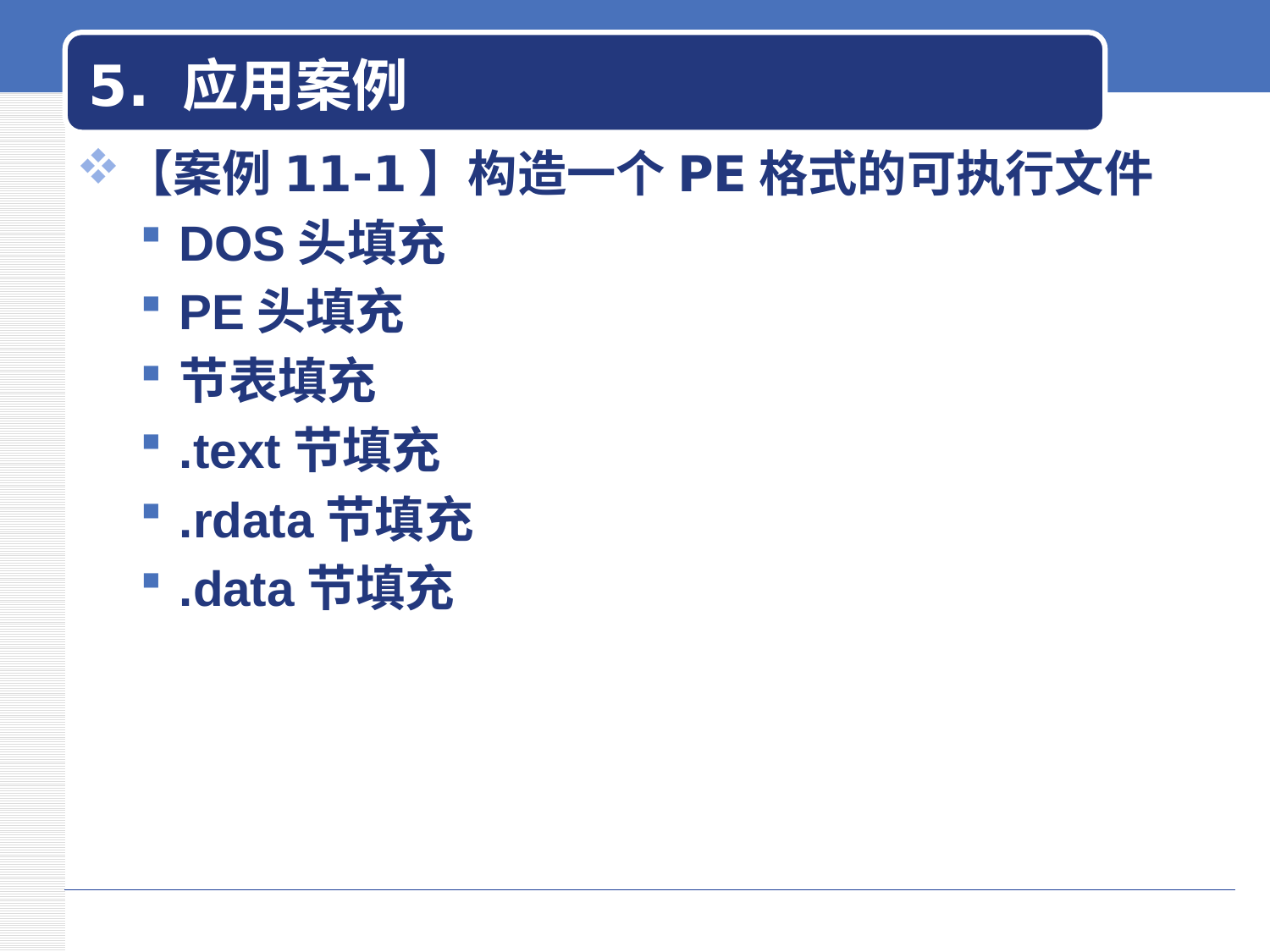

# 5. 应用案例
【案例11-1】构造一个PE格式的可执行文件
DOS头填充
PE头填充
节表填充
.text节填充
.rdata节填充
.data节填充